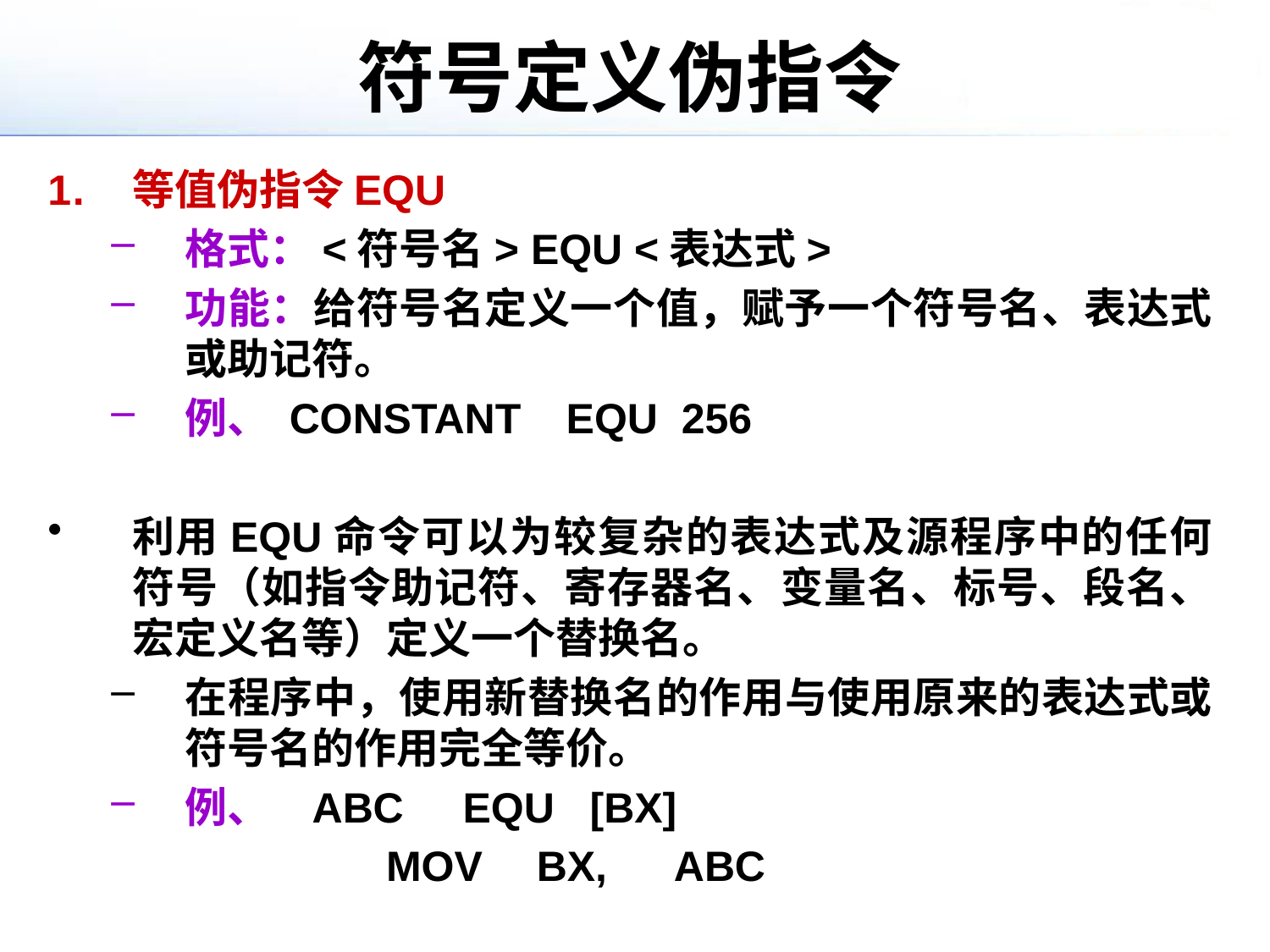

# 符号定义伪指令
等值伪指令EQU
格式：<符号名> EQU <表达式>
功能：给符号名定义一个值，赋予一个符号名、表达式或助记符。
例、 CONSTANT	EQU  256

利用EQU命令可以为较复杂的表达式及源程序中的任何符号（如指令助记符、寄存器名、变量名、标号、段名、宏定义名等）定义一个替换名。
在程序中，使用新替换名的作用与使用原来的表达式或符号名的作用完全等价。
例、	ABC	  EQU   [BX]
        		MOV	  BX, 	   ABC